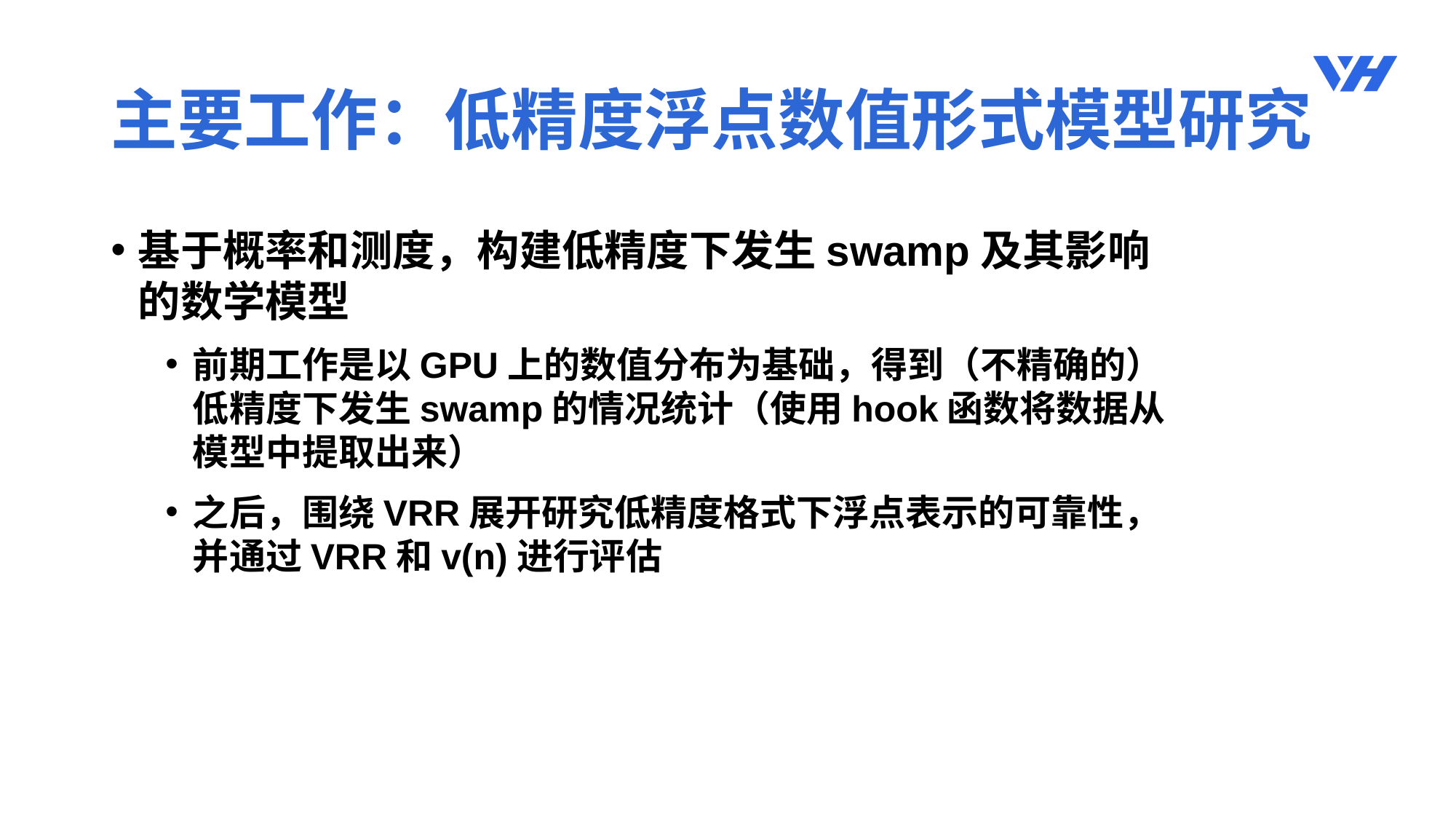

# 主要工作：低精度浮点数值形式模型研究
基于概率和测度，构建低精度下发生swamp及其影响的数学模型
前期工作是以GPU上的数值分布为基础，得到（不精确的）低精度下发生swamp的情况统计（使用hook函数将数据从模型中提取出来）
之后，围绕VRR展开研究低精度格式下浮点表示的可靠性，并通过VRR和v(n)进行评估